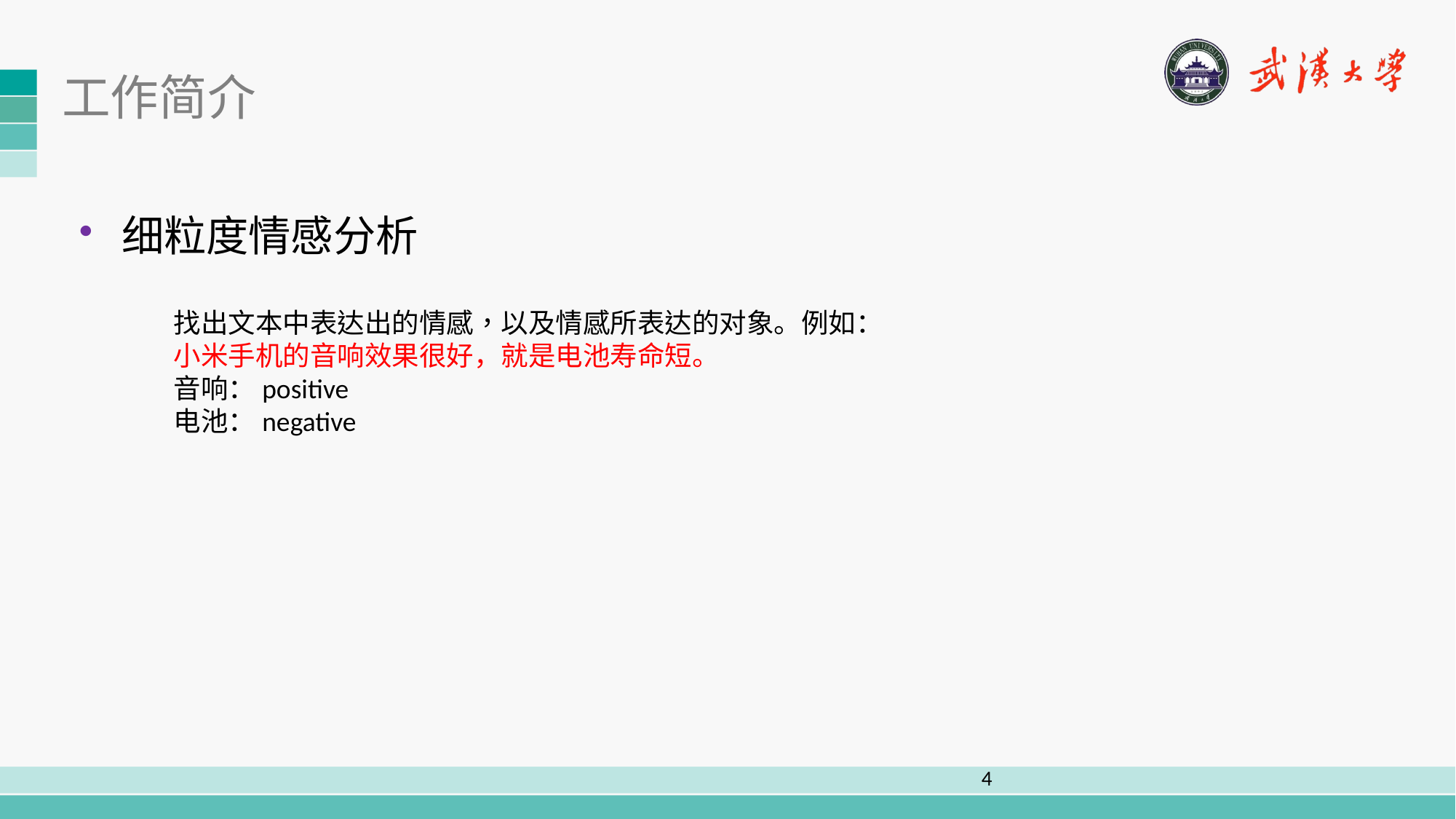

# 工作简介

细粒度情感分析
找出文本中表达出的情感，以及情感所表达的对象。例如：
小米手机的音响效果很好，就是电池寿命短。
音响：positive
电池：negative
4